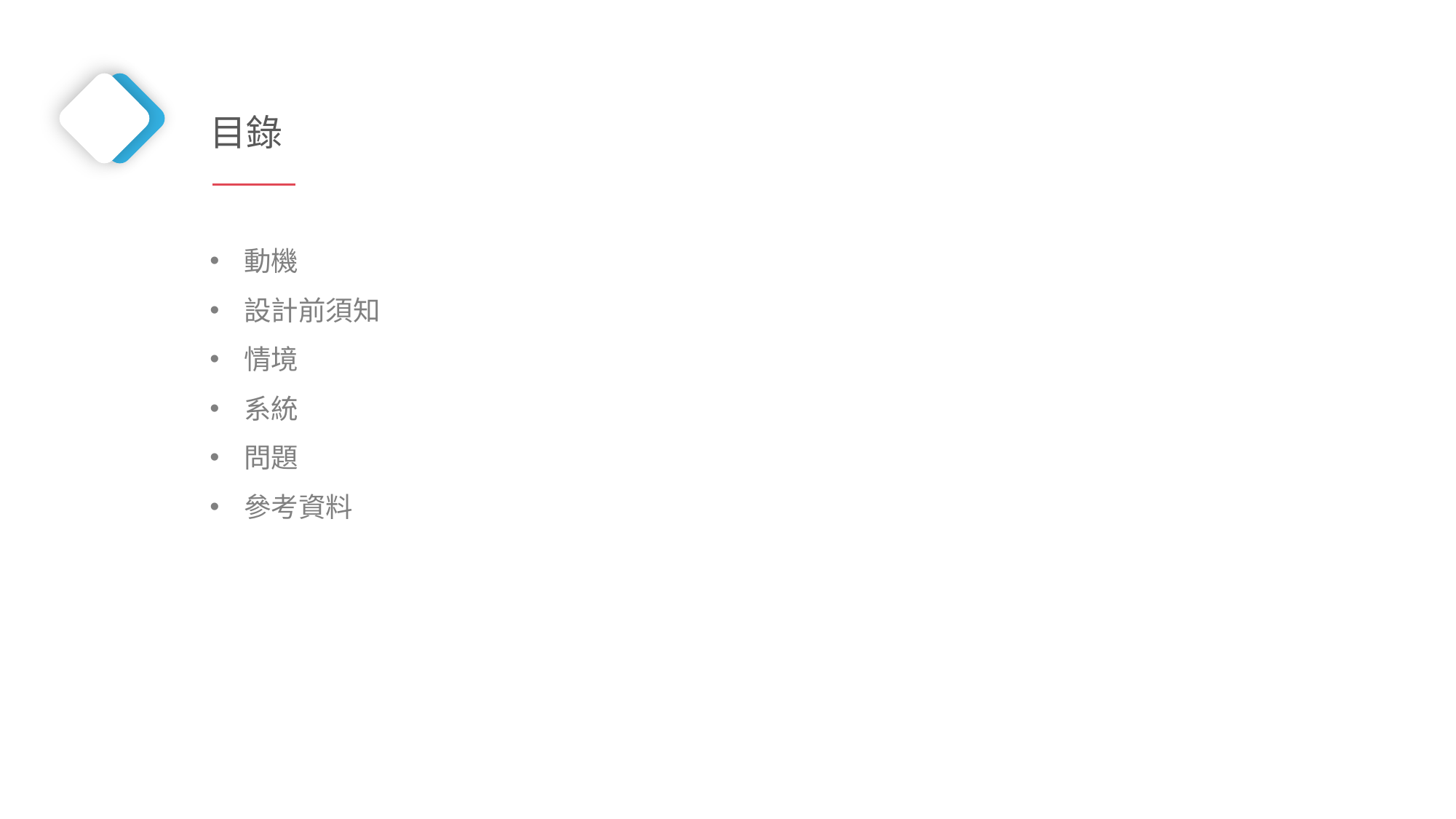

目錄

動機
設計前須知
情境
系統
問題
參考資料